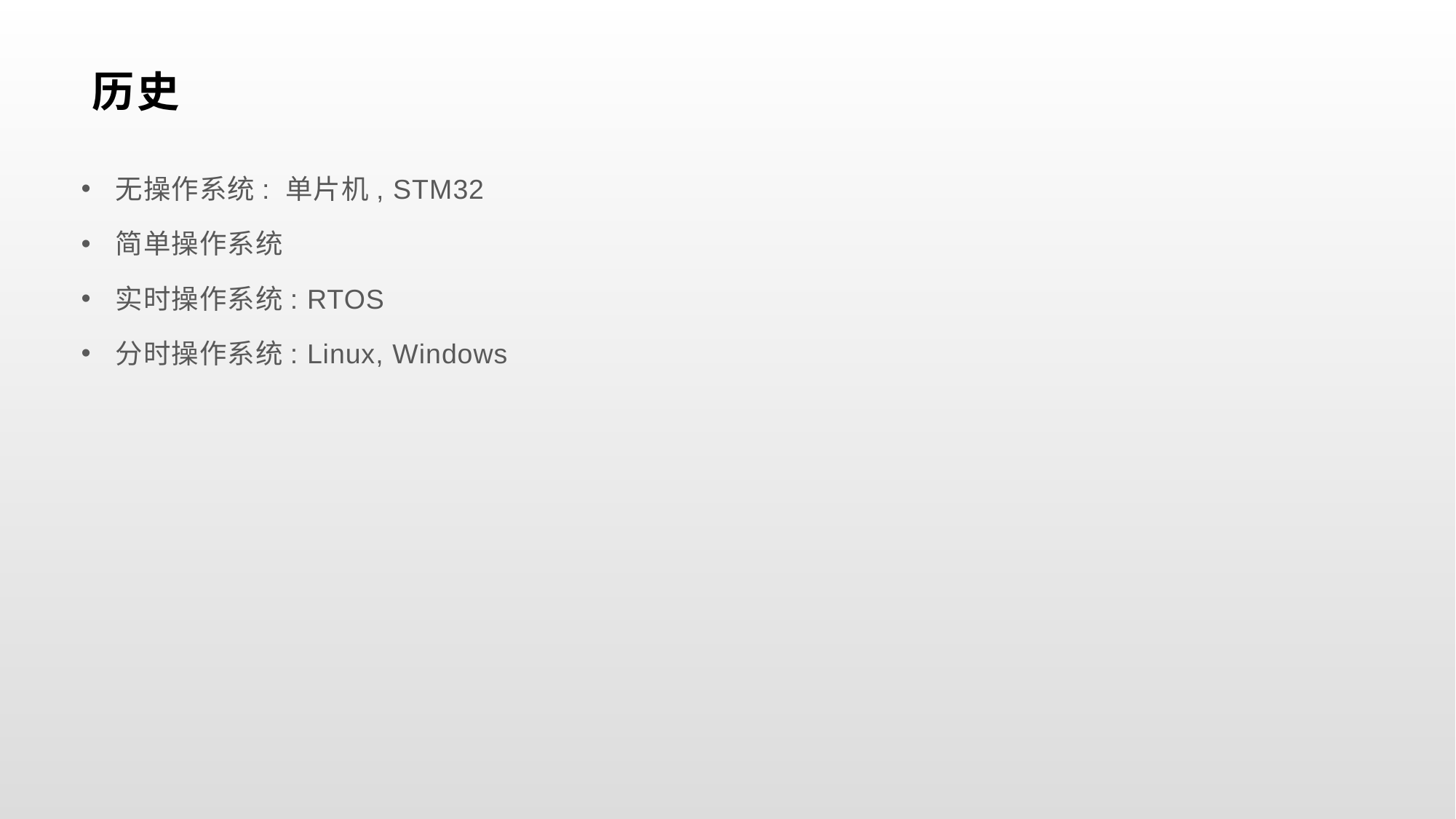

历史
无操作系统: 单片机, STM32
简单操作系统
实时操作系统: RTOS
分时操作系统: Linux, Windows